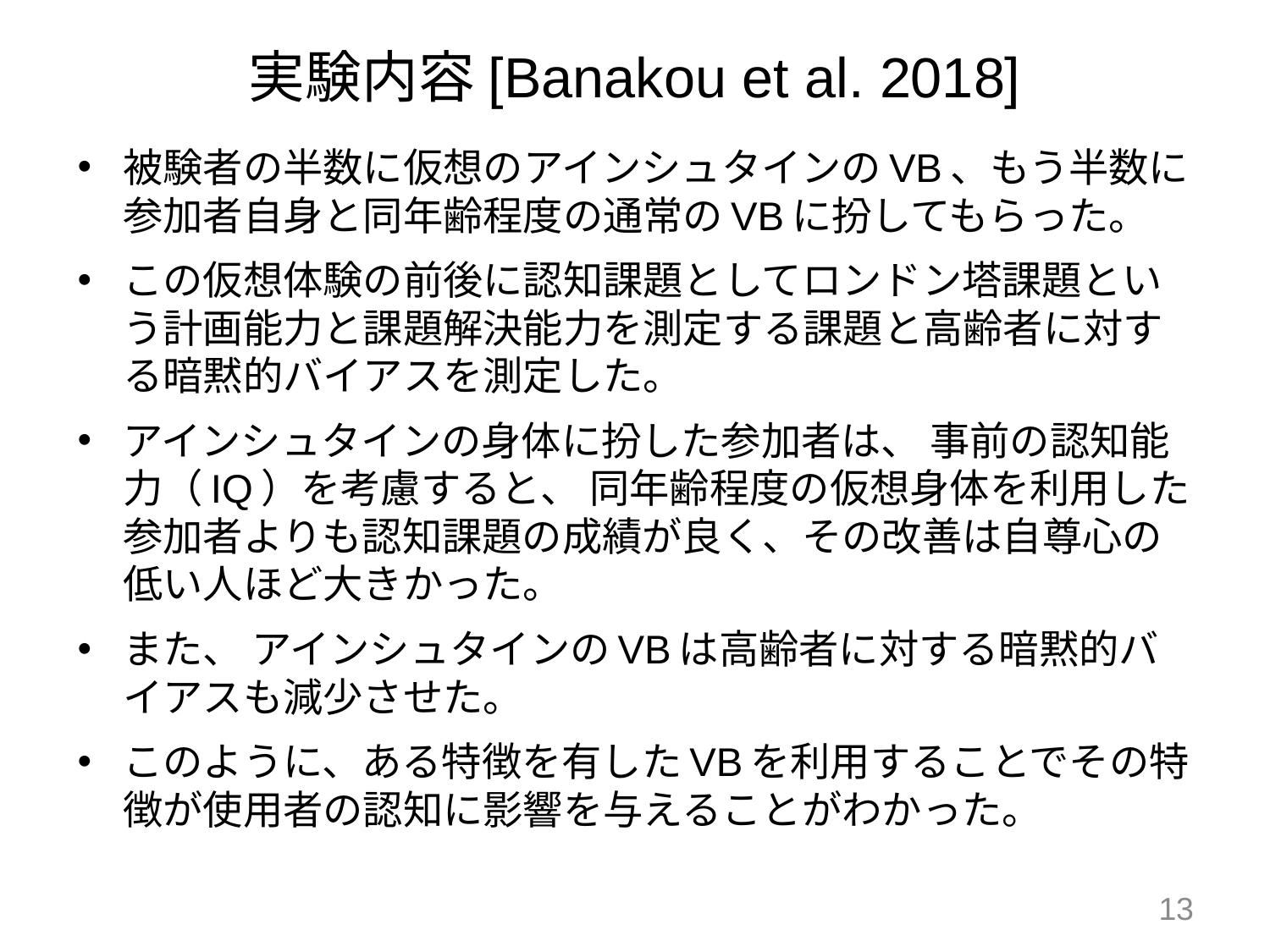

# 実験内容[Banakou et al. 2018]
被験者の半数に仮想のアインシュタインのVB、もう半数に参加者自身と同年齢程度の通常のVBに扮してもらった。
この仮想体験の前後に認知課題としてロンドン塔課題という計画能力と課題解決能力を測定する課題と高齢者に対する暗黙的バイアスを測定した。
アインシュタインの身体に扮した参加者は、 事前の認知能力（IQ）を考慮すると、 同年齢程度の仮想身体を利用した参加者よりも認知課題の成績が良く、その改善は自尊心の低い人ほど大きかった。
また、 アインシュタインのVBは高齢者に対する暗黙的バイアスも減少させた。
このように、ある特徴を有したVBを利用することでその特徴が使用者の認知に影響を与えることがわかった。

13